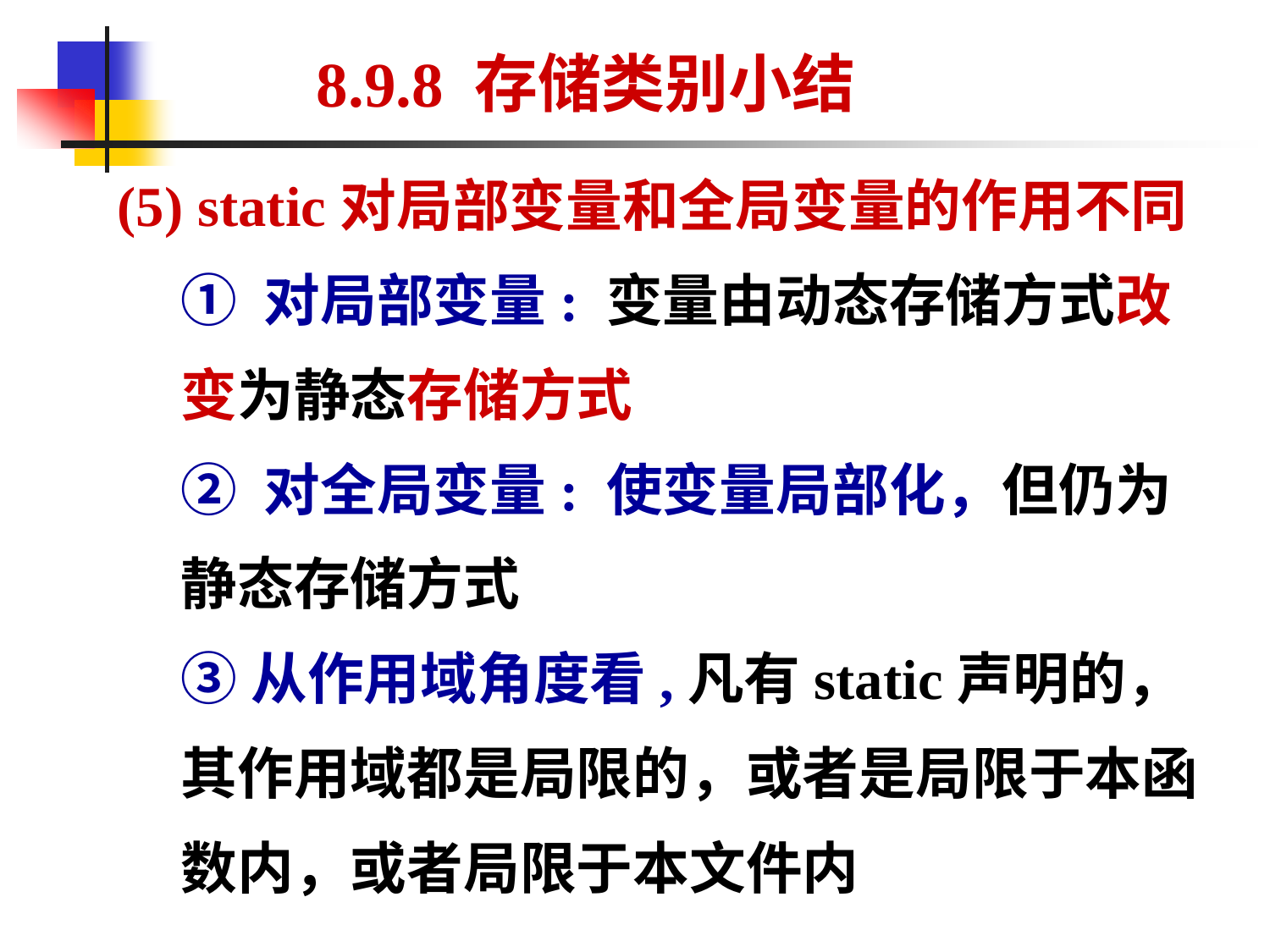

8.9.8 存储类别小结
(5) static对局部变量和全局变量的作用不同
① 对局部变量: 变量由动态存储方式改变为静态存储方式
② 对全局变量: 使变量局部化，但仍为静态存储方式
③从作用域角度看,凡有static声明的，其作用域都是局限的，或者是局限于本函数内，或者局限于本文件内